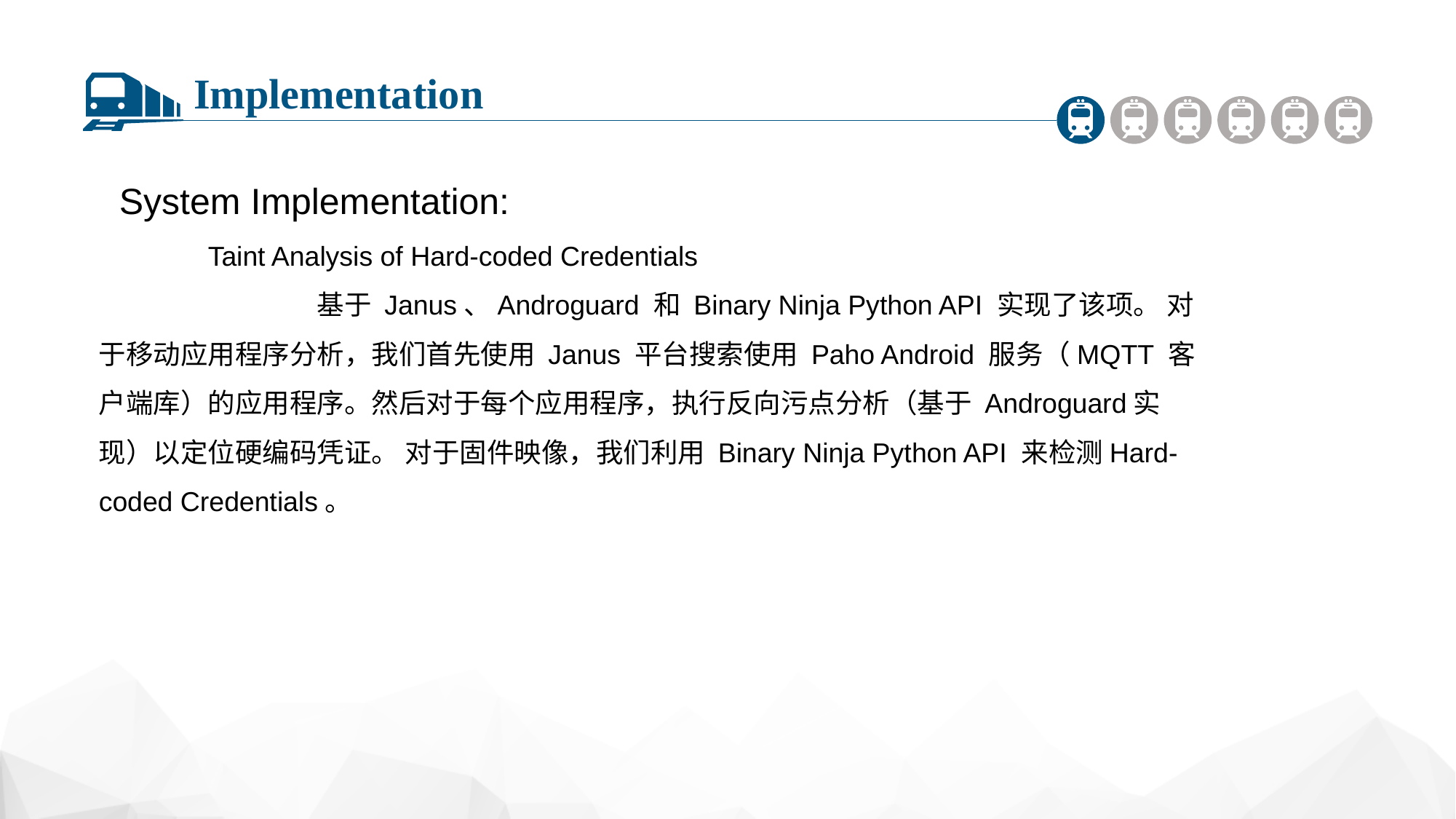

Implementation
  System Implementation:
	Taint Analysis of Hard-coded Credentials
		基于 Janus、Androguard 和 Binary Ninja Python API 实现了该项。 对于移动应用程序分析，我们首先使用 Janus 平台搜索使用 Paho Android 服务（MQTT 客户端库）的应用程序。然后对于每个应用程序，执行反向污点分析（基于 Androguard实现）以定位硬编码凭证。 对于固件映像，我们利用 Binary Ninja Python API 来检测Hard-coded Credentials。